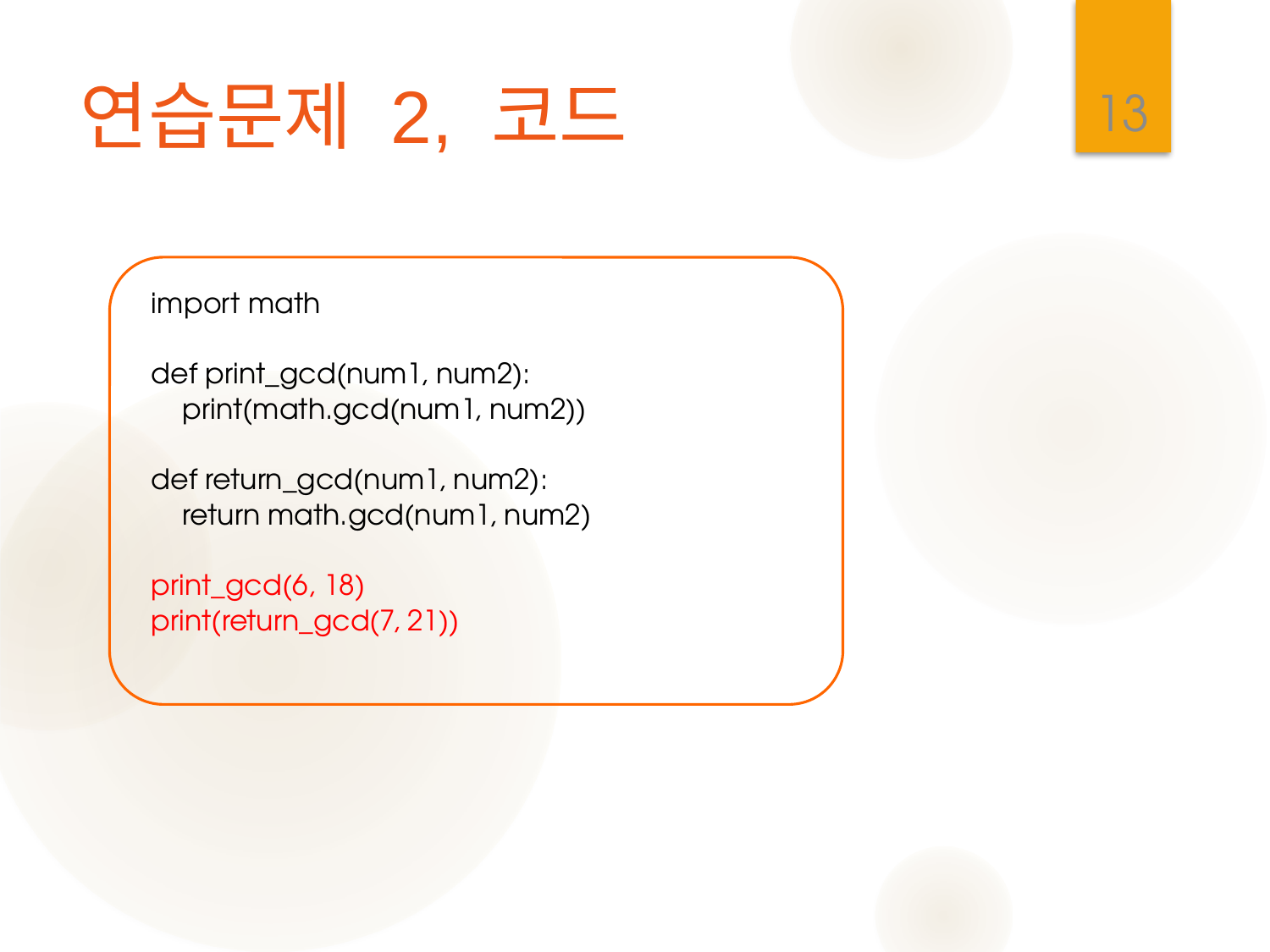

13
# 연습문제 2, 코드

import math

def print_gcd(num1, num2):
    print(math.gcd(num1, num2))

def return_gcd(num1, num2):
    return math.gcd(num1, num2)

print_gcd(6, 18)
print(return_gcd(7, 21))